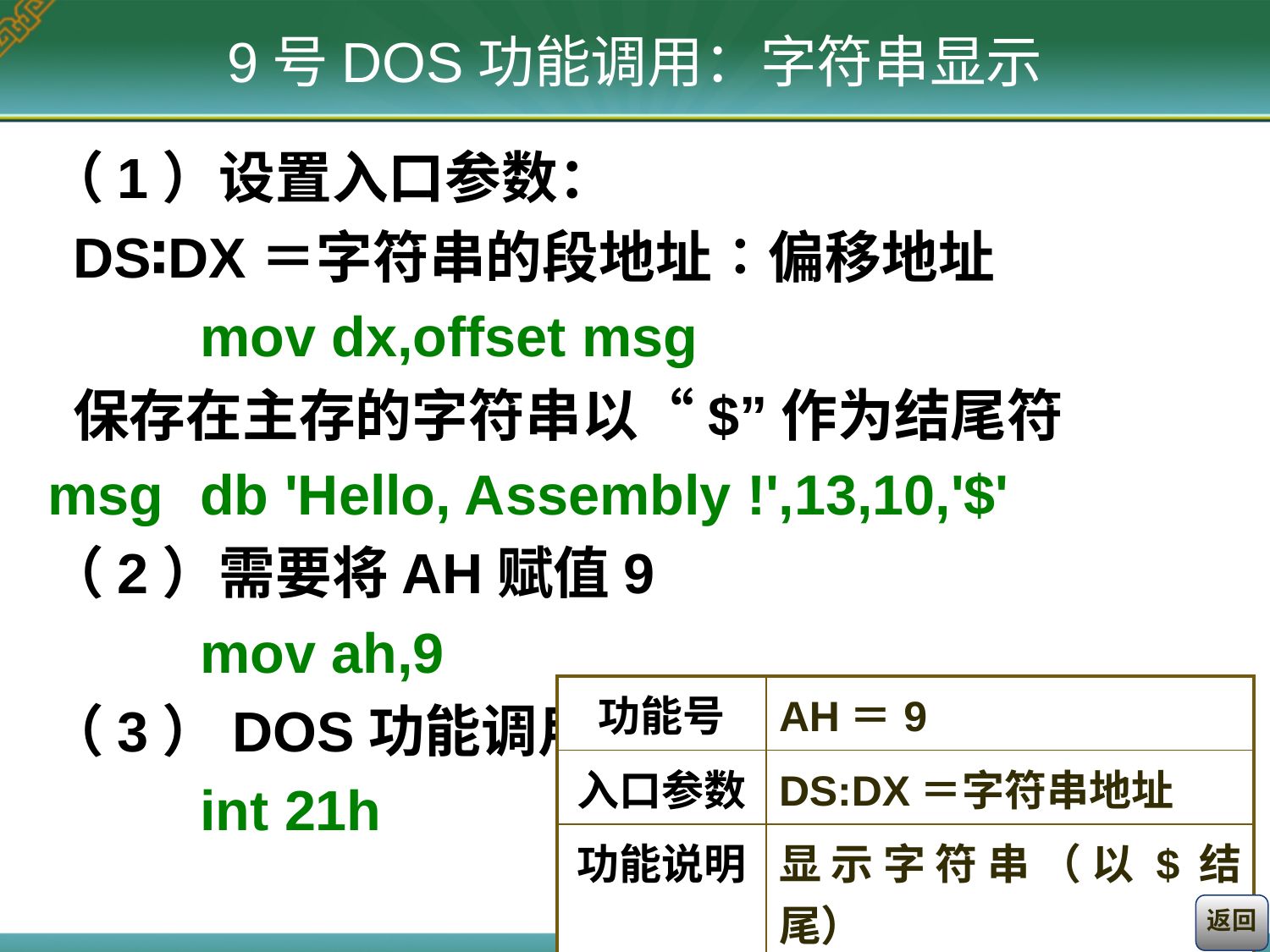

9号DOS功能调用：字符串显示
（1）设置入口参数：
	DS∶DX＝字符串的段地址∶偏移地址
		mov dx,offset msg
	保存在主存的字符串以“$”作为结尾符
msg	db 'Hello, Assembly !',13,10,'$'
（2）需要将AH赋值9
		mov ah,9
（3）DOS功能调用
		int 21h
| 功能号 | AH＝9 |
| --- | --- |
| 入口参数 | DS:DX＝字符串地址 |
| 功能说明 | 显示字符串（以$结尾） |
返回